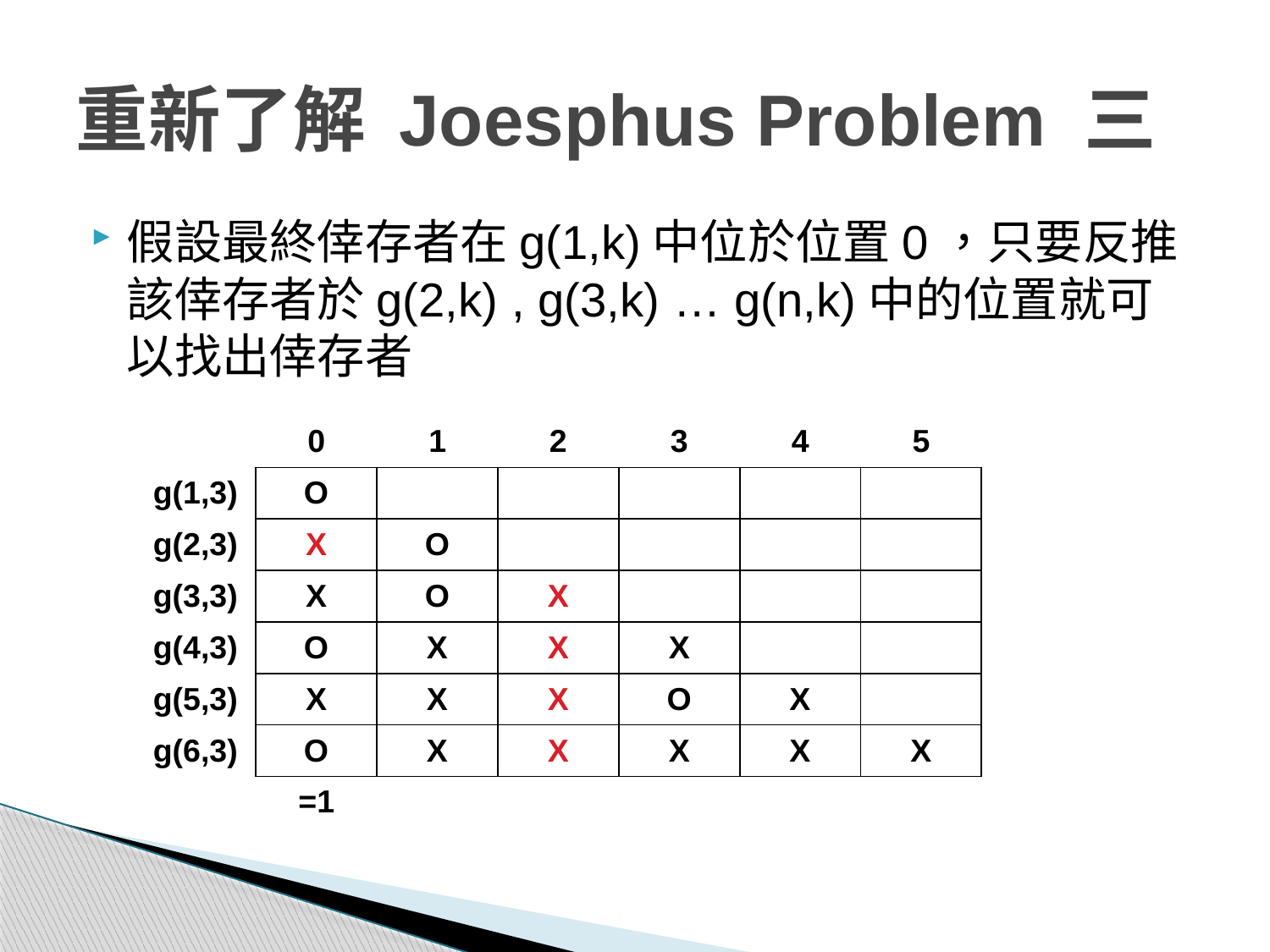

# 重新了解 Joesphus Problem 三
假設最終倖存者在g(1,k)中位於位置0，只要反推該倖存者於g(2,k) , g(3,k) … g(n,k)中的位置就可以找出倖存者
|  | 0 | 1 | 2 | 3 | 4 | 5 |
| --- | --- | --- | --- | --- | --- | --- |
| g(1,3) | O |  |  |  |  |  |
| g(2,3) | X | O |  |  |  |  |
| g(3,3) | X | O | X |  |  |  |
| g(4,3) | O | X | X | X |  |  |
| g(5,3) | X | X | X | O | X |  |
| g(6,3) | O | X | X | X | X | X |
|  | =1 |  |  |  |  |  |